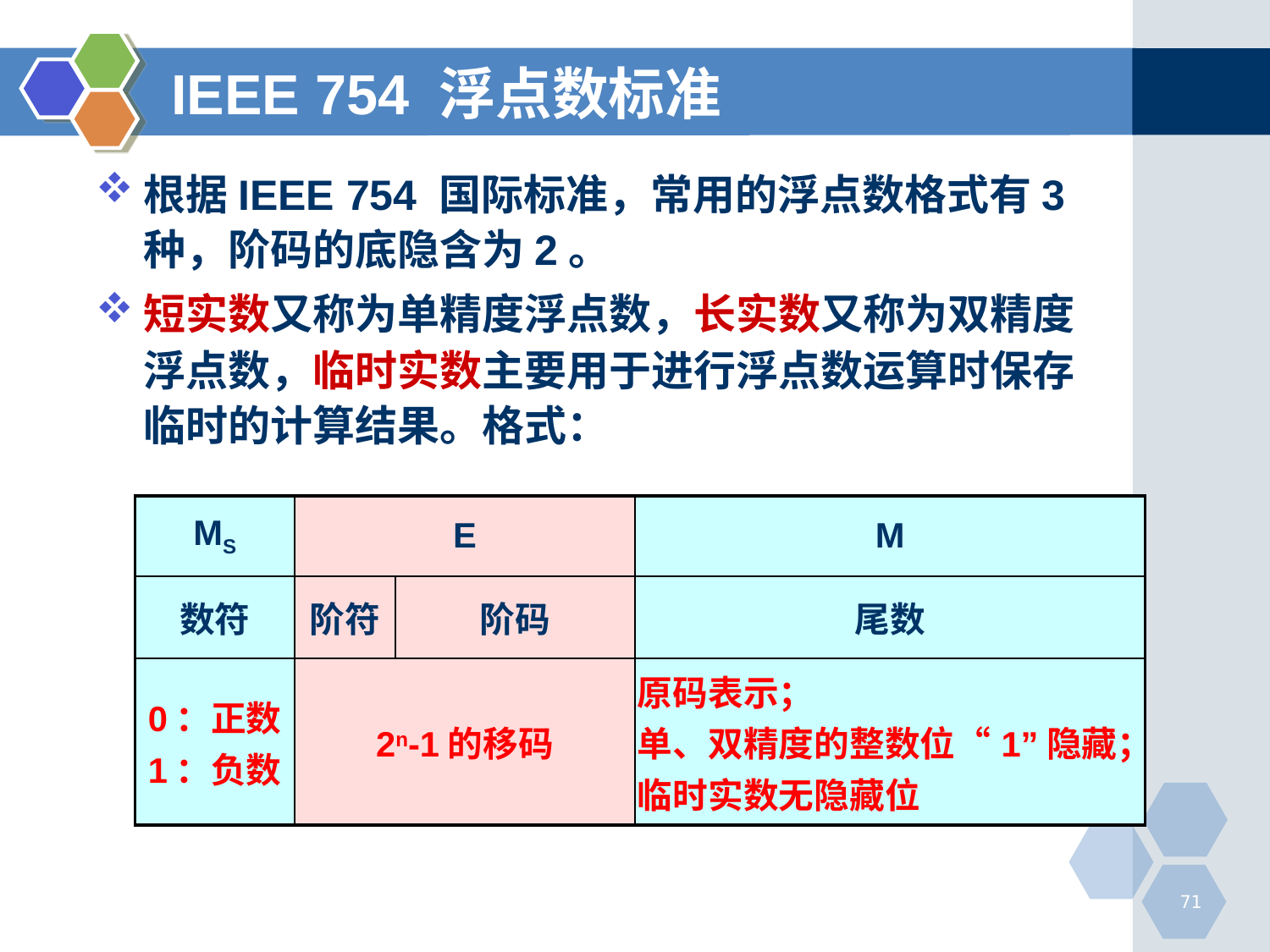

# IEEE 754 浮点数标准
根据IEEE 754 国际标准，常用的浮点数格式有3种，阶码的底隐含为2。
短实数又称为单精度浮点数，长实数又称为双精度浮点数，临时实数主要用于进行浮点数运算时保存临时的计算结果。格式：
| MS | E |  | M |
| --- | --- | --- | --- |
| 数符 | 阶符 | 阶码 | 尾数 |
| 0：正数 1：负数 | 2n-1的移码 |  | 原码表示； 单、双精度的整数位“1”隐藏； 临时实数无隐藏位 |
71